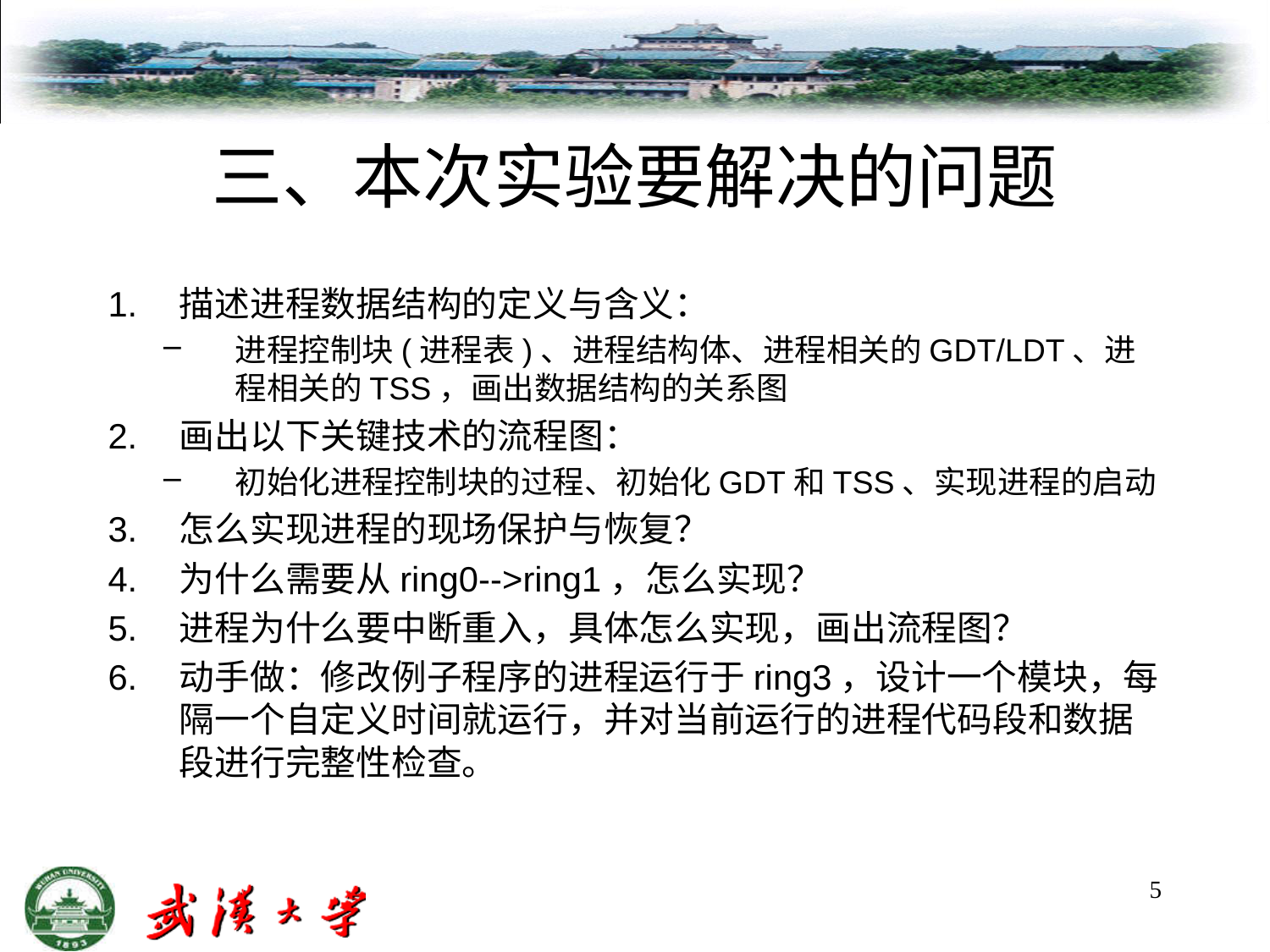

# 三、本次实验要解决的问题
描述进程数据结构的定义与含义：
进程控制块(进程表)、进程结构体、进程相关的GDT/LDT、进程相关的TSS，画出数据结构的关系图
画出以下关键技术的流程图：
初始化进程控制块的过程、初始化GDT和TSS、实现进程的启动
怎么实现进程的现场保护与恢复？
为什么需要从ring0-->ring1，怎么实现？
进程为什么要中断重入，具体怎么实现，画出流程图？
动手做：修改例子程序的进程运行于ring3，设计一个模块，每隔一个自定义时间就运行，并对当前运行的进程代码段和数据段进行完整性检查。

5